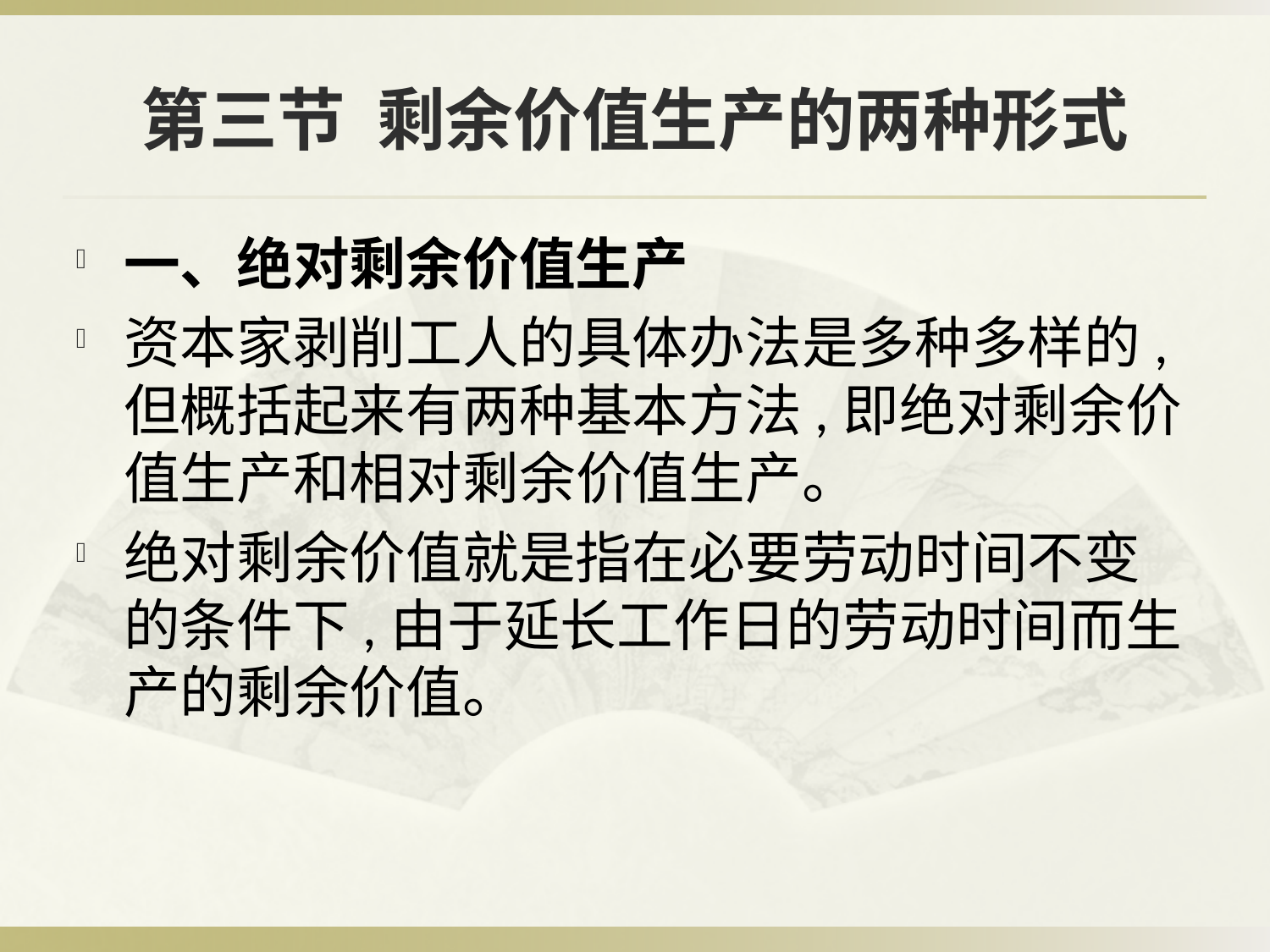

# 第三节  剩余价值生产的两种形式
一、绝对剩余价值生产
资本家剥削工人的具体办法是多种多样的,但概括起来有两种基本方法,即绝对剩余价值生产和相对剩余价值生产。
绝对剩余价值就是指在必要劳动时间不变的条件下,由于延长工作日的劳动时间而生产的剩余价值。